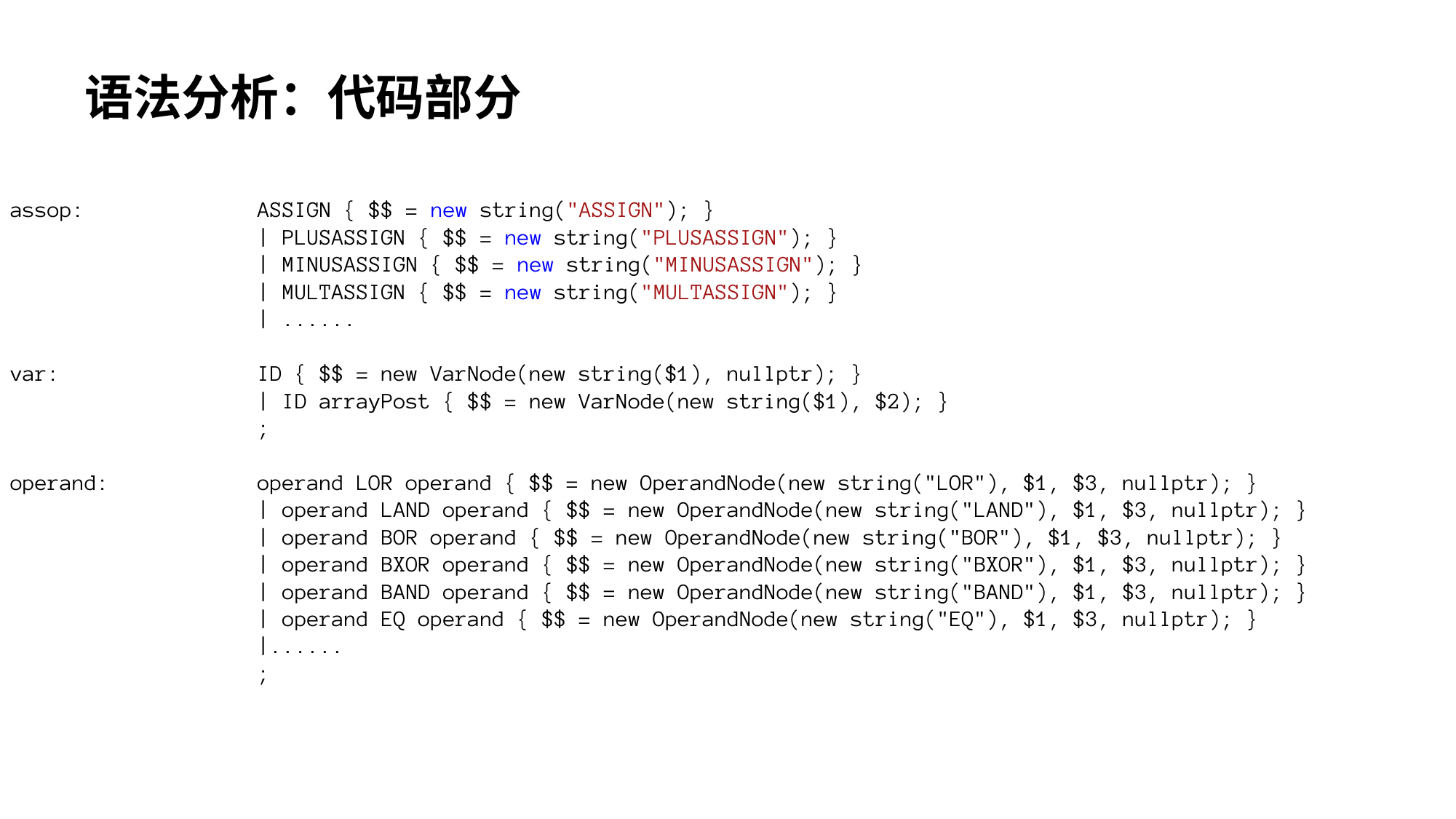

语法分析：代码部分
assop:              ASSIGN { $$ = new string("ASSIGN"); }
                    | PLUSASSIGN { $$ = new string("PLUSASSIGN"); }
                    | MINUSASSIGN { $$ = new string("MINUSASSIGN"); }
                    | MULTASSIGN { $$ = new string("MULTASSIGN"); }
                    | ......
var:                ID { $$ = new VarNode(new string($1), nullptr); }
                    | ID arrayPost { $$ = new VarNode(new string($1), $2); }
                    ;
operand:            operand LOR operand { $$ = new OperandNode(new string("LOR"), $1, $3, nullptr); }
                    | operand LAND operand { $$ = new OperandNode(new string("LAND"), $1, $3, nullptr); }
                    | operand BOR operand { $$ = new OperandNode(new string("BOR"), $1, $3, nullptr); }
                    | operand BXOR operand { $$ = new OperandNode(new string("BXOR"), $1, $3, nullptr); }
                    | operand BAND operand { $$ = new OperandNode(new string("BAND"), $1, $3, nullptr); }
                    | operand EQ operand { $$ = new OperandNode(new string("EQ"), $1, $3, nullptr); }
                    |......
                    ;